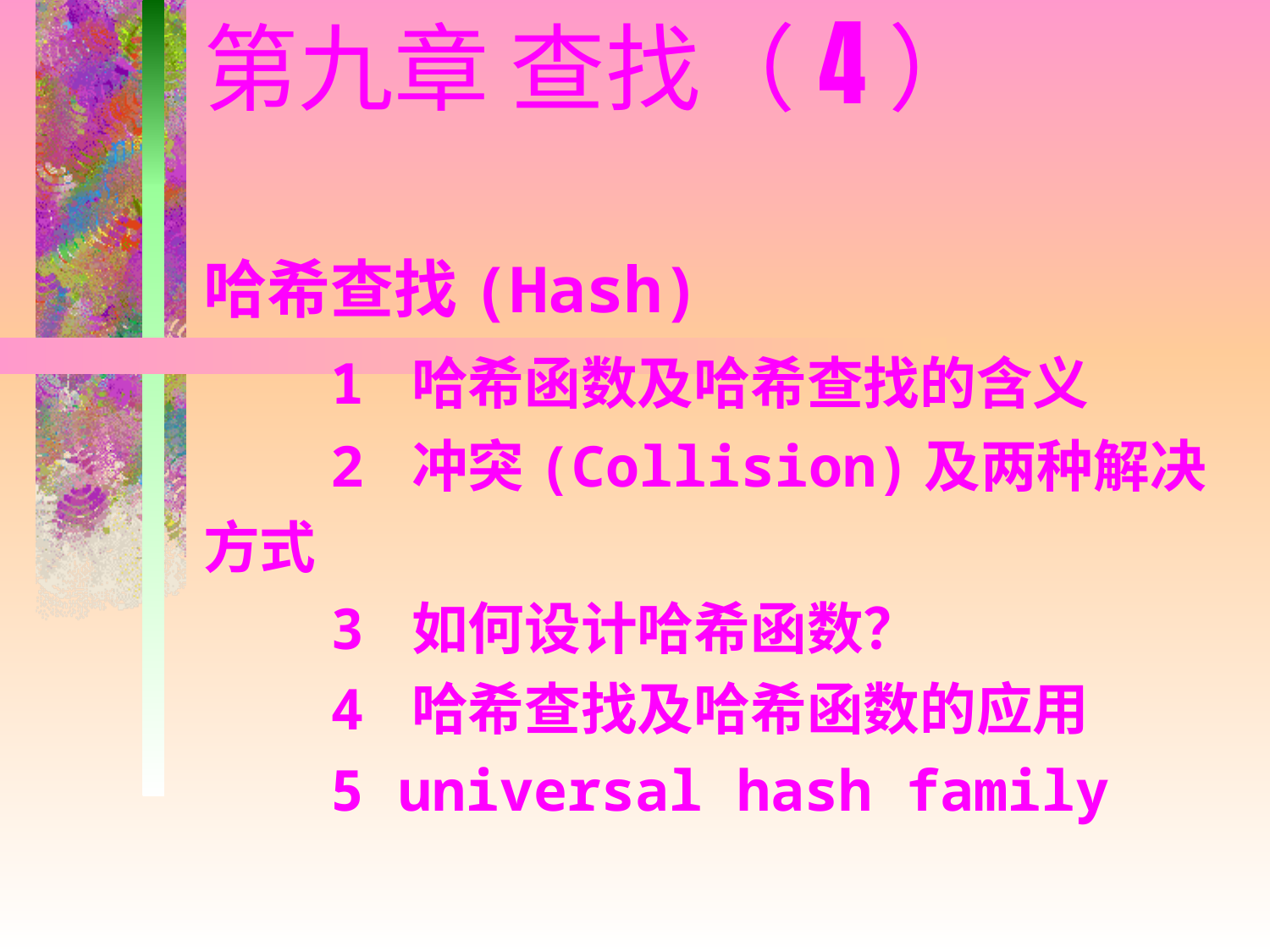

# 第九章 查找（4） 哈希查找(Hash) 1 哈希函数及哈希查找的含义 2 冲突(Collision)及两种解决方式 3 如何设计哈希函数？ 4 哈希查找及哈希函数的应用 5 universal hash family